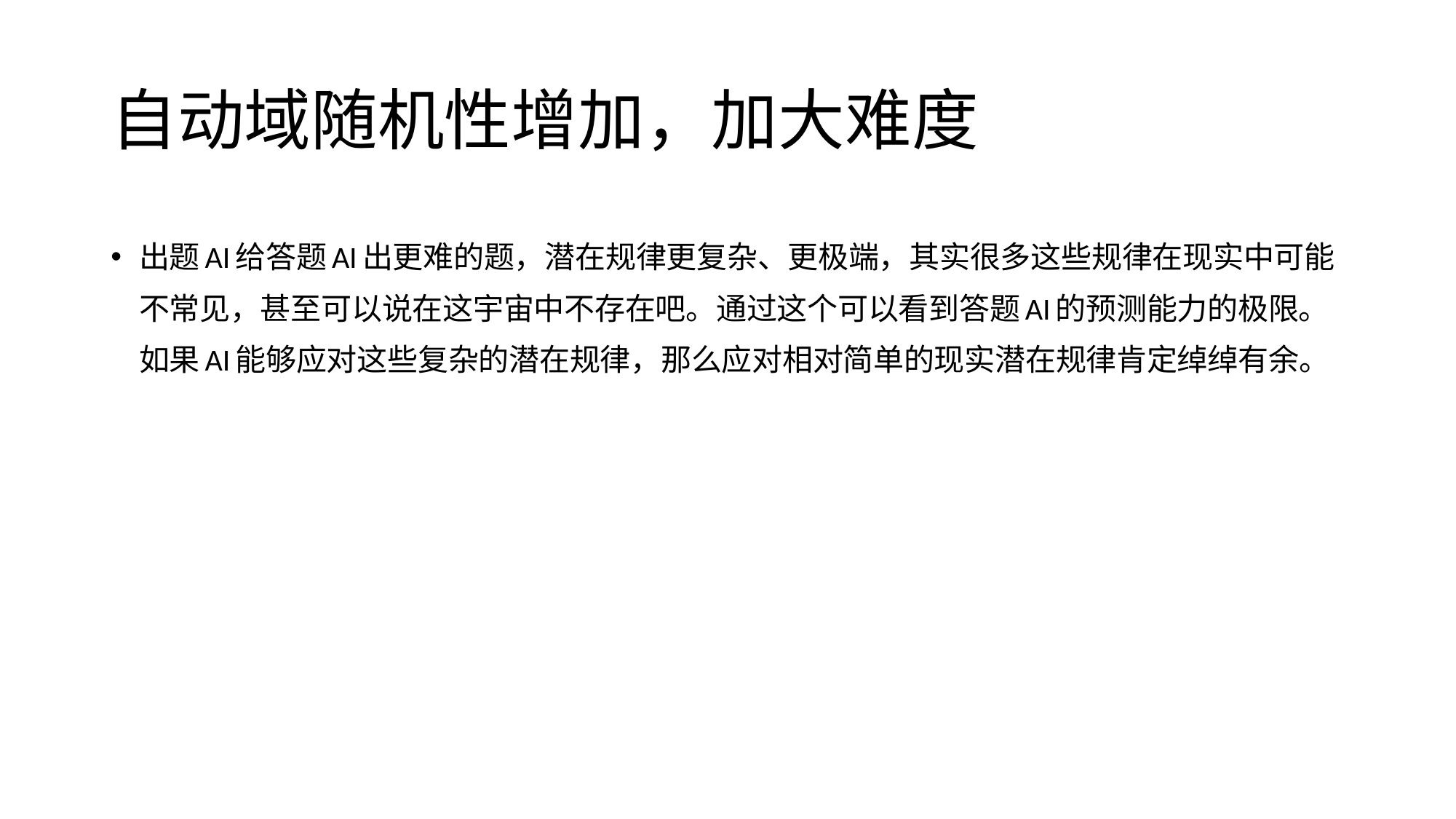

# 自动域随机性增加，加大难度
出题AI给答题AI出更难的题，潜在规律更复杂、更极端，其实很多这些规律在现实中可能不常见，甚至可以说在这宇宙中不存在吧。通过这个可以看到答题AI的预测能力的极限。如果AI能够应对这些复杂的潜在规律，那么应对相对简单的现实潜在规律肯定绰绰有余。